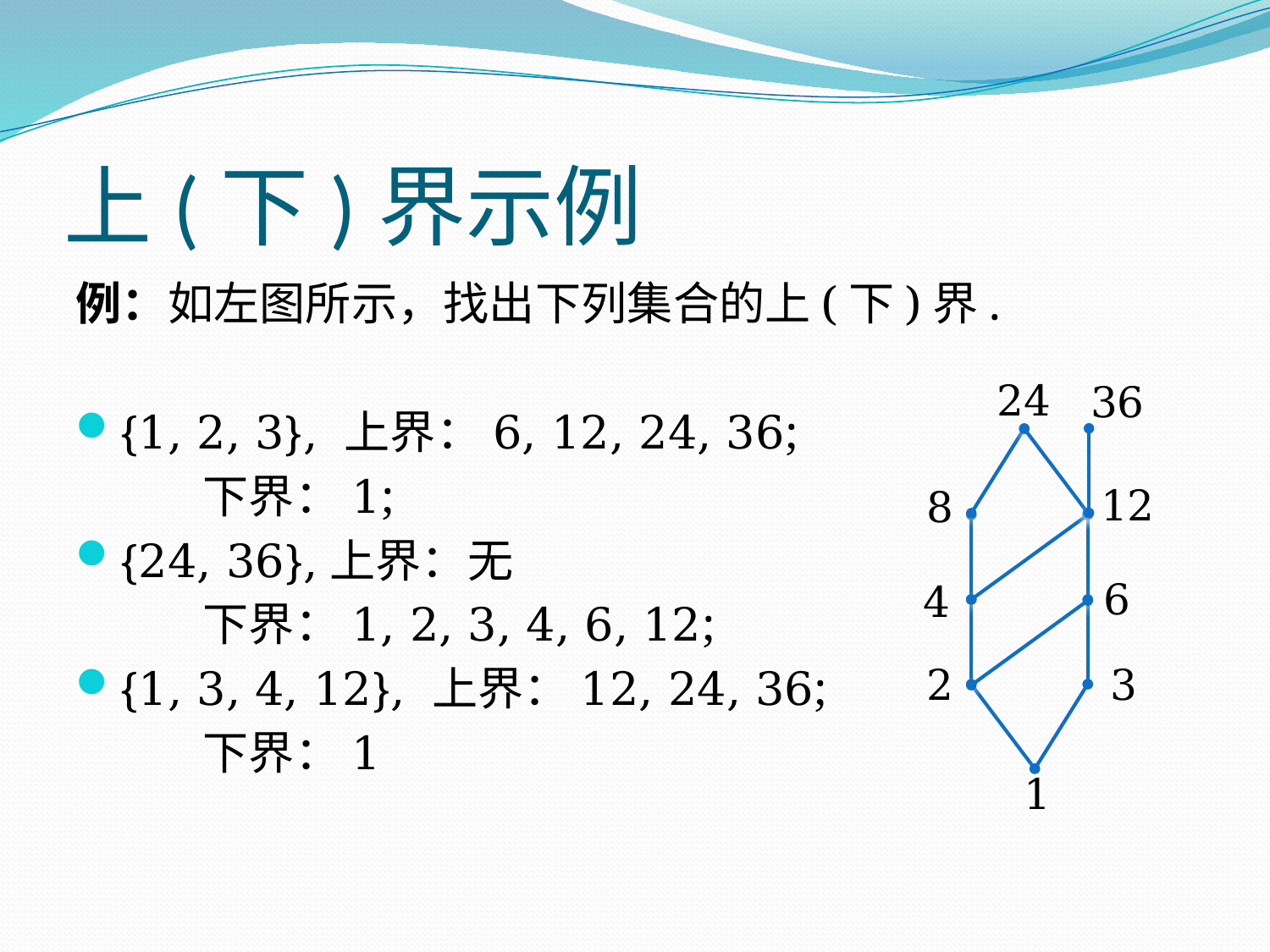

# 上(下)界示例
例：如左图所示，找出下列集合的上(下)界.

{1, 2, 3}, 上界：6, 12, 24, 36;
	下界：1;
{24, 36},上界：无
	下界：1, 2, 3, 4, 6, 12;
{1, 3, 4, 12}, 上界：12, 24, 36;
	下界：1

24
36
12
8
6
4
2
3
1